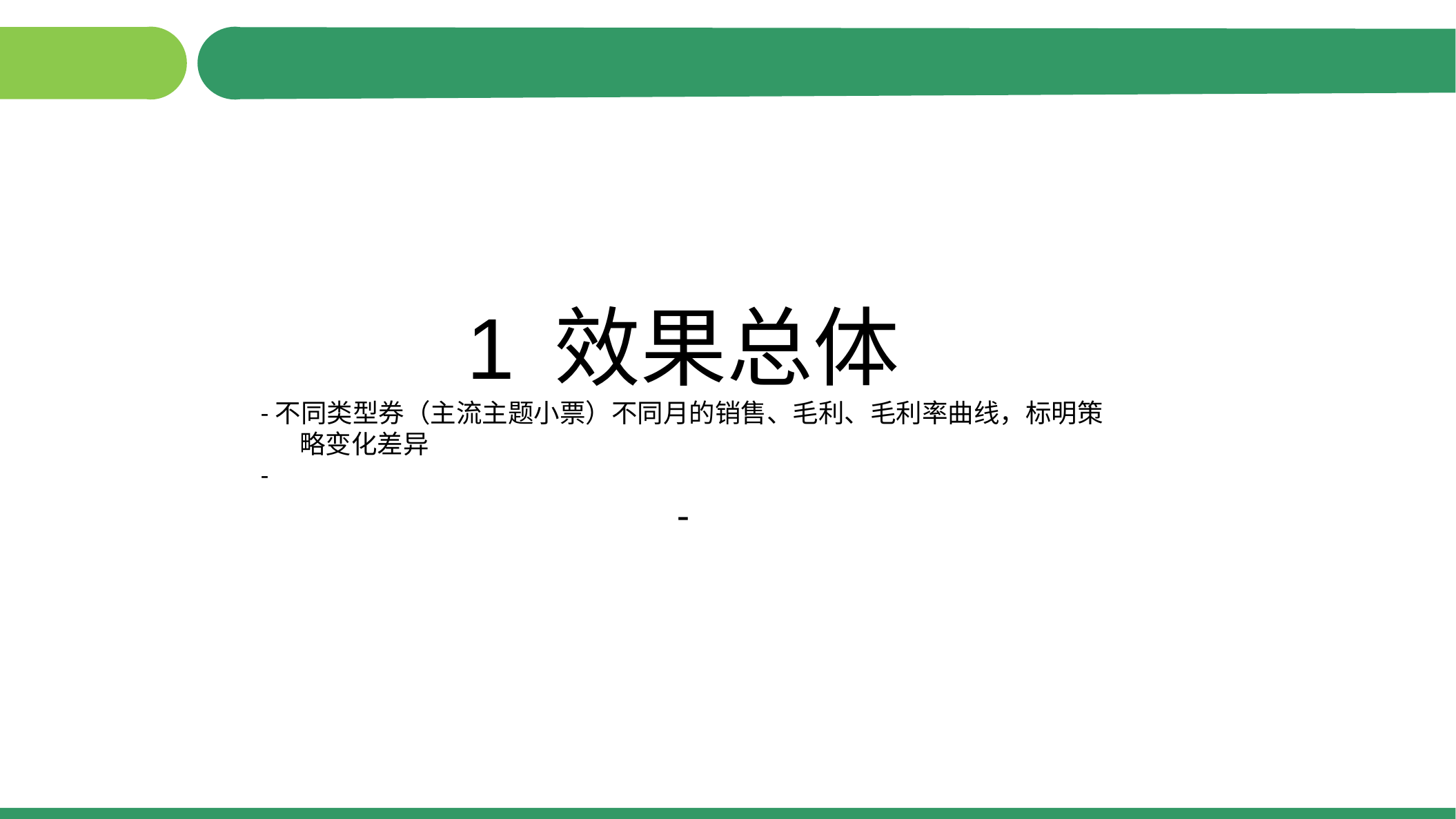

效果总体
-不同类型券（主流主题小票）不同月的销售、毛利、毛利率曲线，标明策略变化差异
-
-